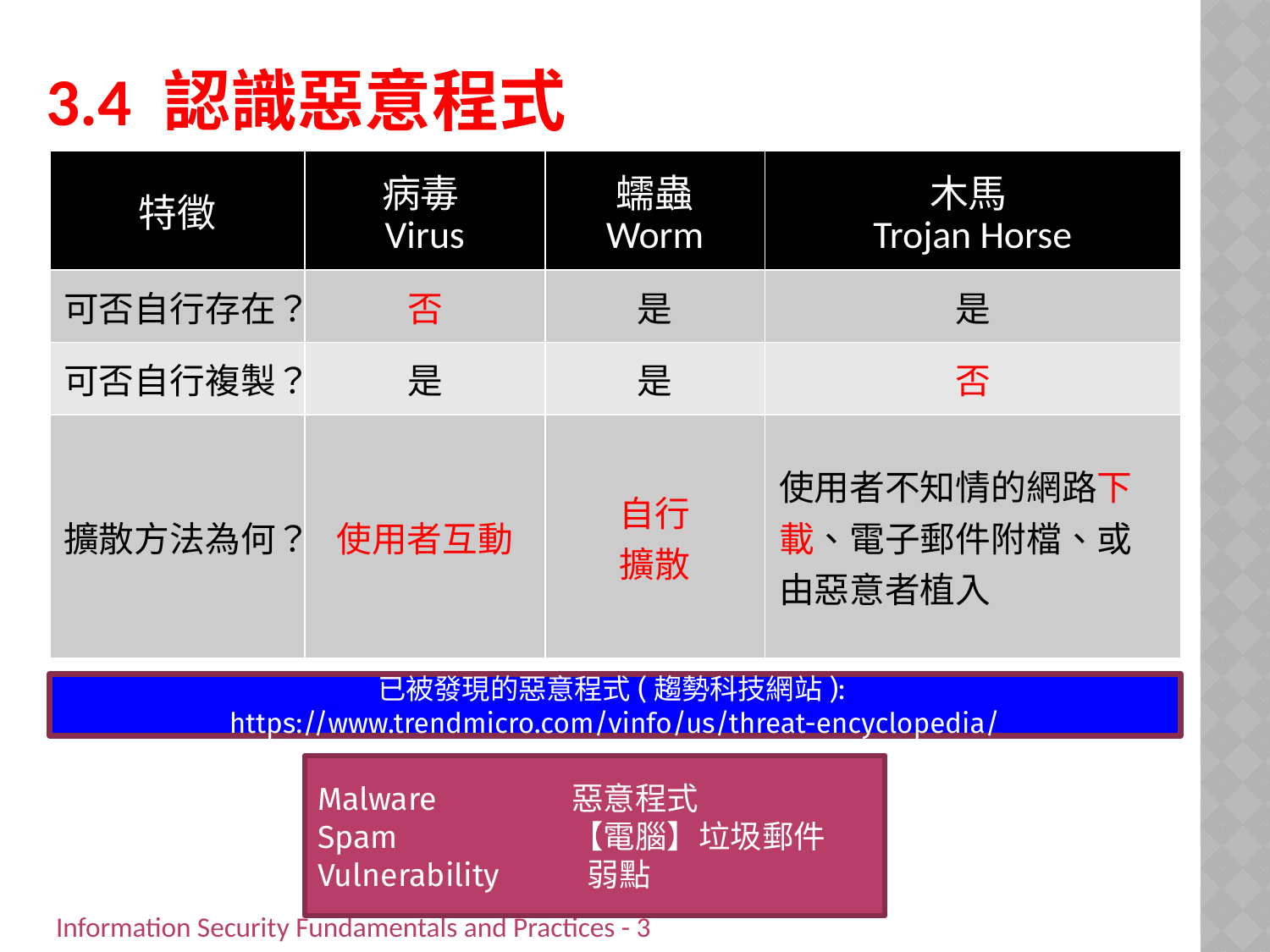

# 3.4 認識惡意程式
| 特徵 | 病毒 Virus | 蠕蟲 Worm | 木馬 Trojan Horse |
| --- | --- | --- | --- |
| 可否自行存在？ | 否 | 是 | 是 |
| 可否自行複製？ | 是 | 是 | 否 |
| 擴散方法為何？ | 使用者互動 | 自行 擴散 | 使用者不知情的網路下載、電子郵件附檔、或由惡意者植入 |
已被發現的惡意程式(趨勢科技網站):
https://www.trendmicro.com/vinfo/us/threat-encyclopedia/
Malware		惡意程式
Spam		【電腦】垃圾郵件
Vulnerability	 弱點